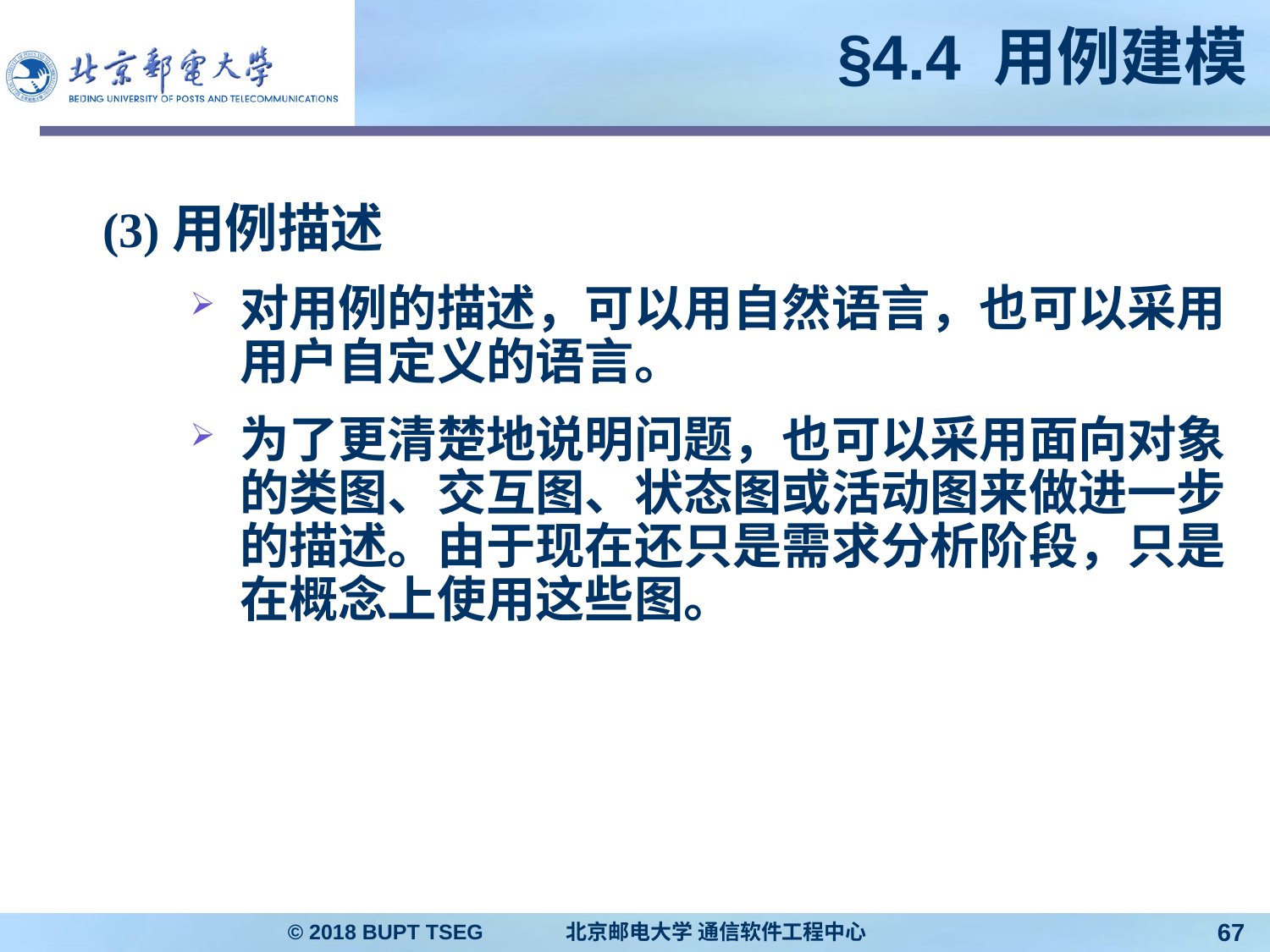

# §4.4 用例建模
(3)用例描述
对用例的描述，可以用自然语言，也可以采用用户自定义的语言。
为了更清楚地说明问题，也可以采用面向对象的类图、交互图、状态图或活动图来做进一步的描述。由于现在还只是需求分析阶段，只是在概念上使用这些图。
© 2018 BUPT TSEG             北京邮电大学 通信软件工程中心